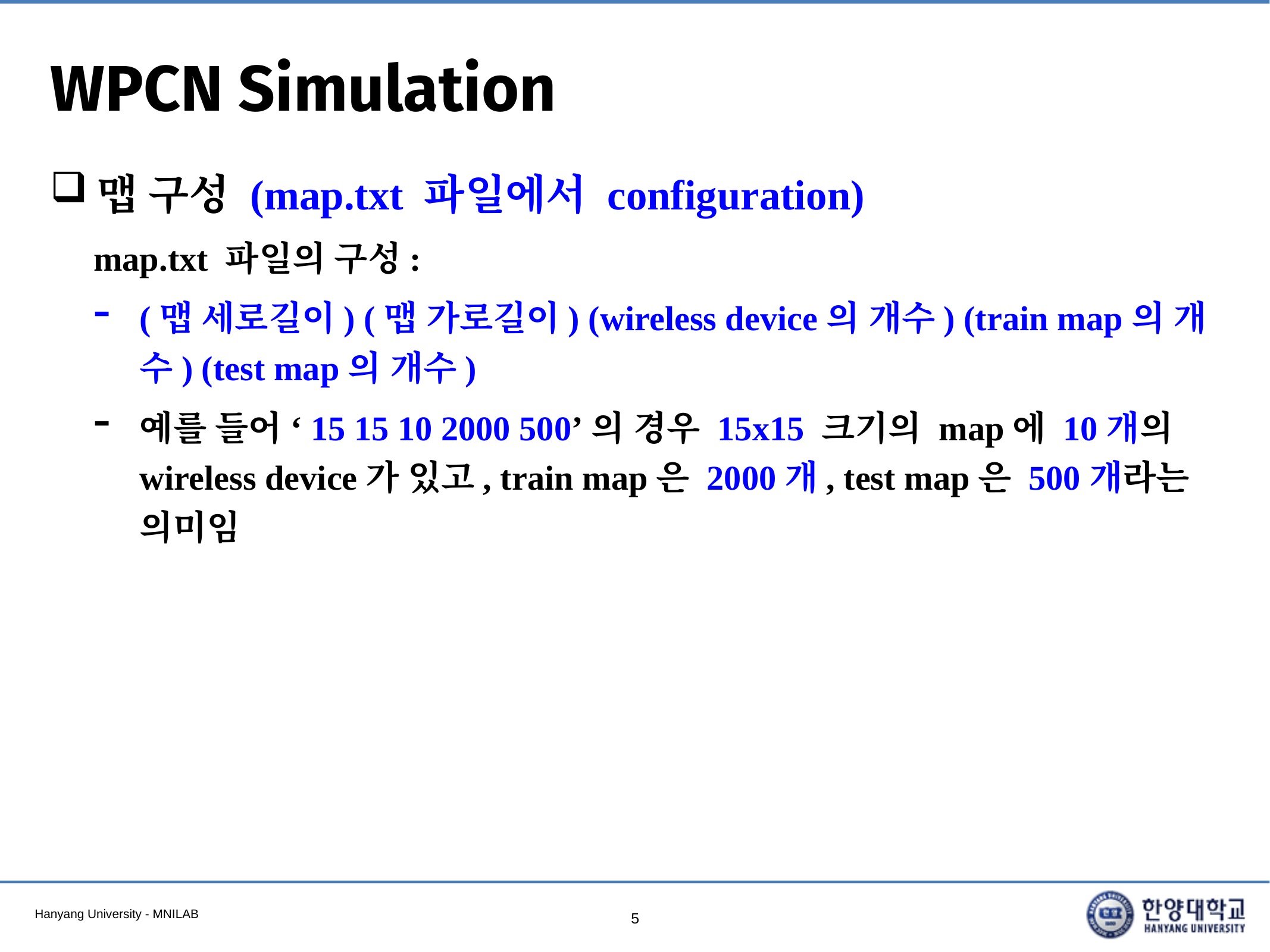

# WPCN Simulation
맵 구성 (map.txt 파일에서 configuration)
map.txt 파일의 구성:
(맵 세로길이) (맵 가로길이) (wireless device의 개수) (train map의 개수) (test map의 개수)
예를 들어 ‘15 15 10 2000 500’의 경우 15x15 크기의 map에 10개의 wireless device가 있고, train map은 2000개, test map은 500개라는 의미임
5